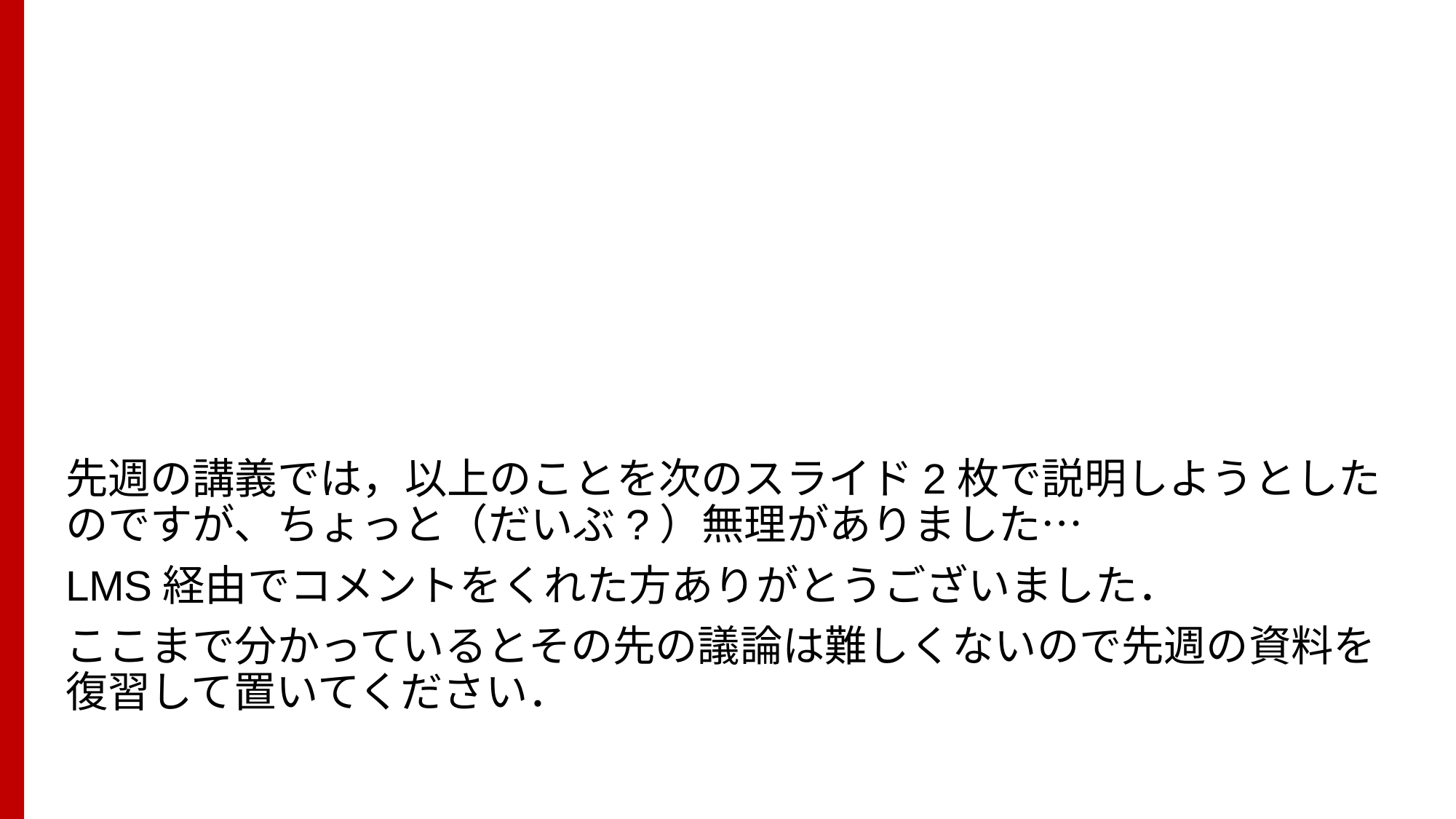

先週の講義では，以上のことを次のスライド2枚で説明しようとしたのですが、ちょっと（だいぶ?）無理がありました…
LMS経由でコメントをくれた方ありがとうございました．
ここまで分かっているとその先の議論は難しくないので先週の資料を復習して置いてください．